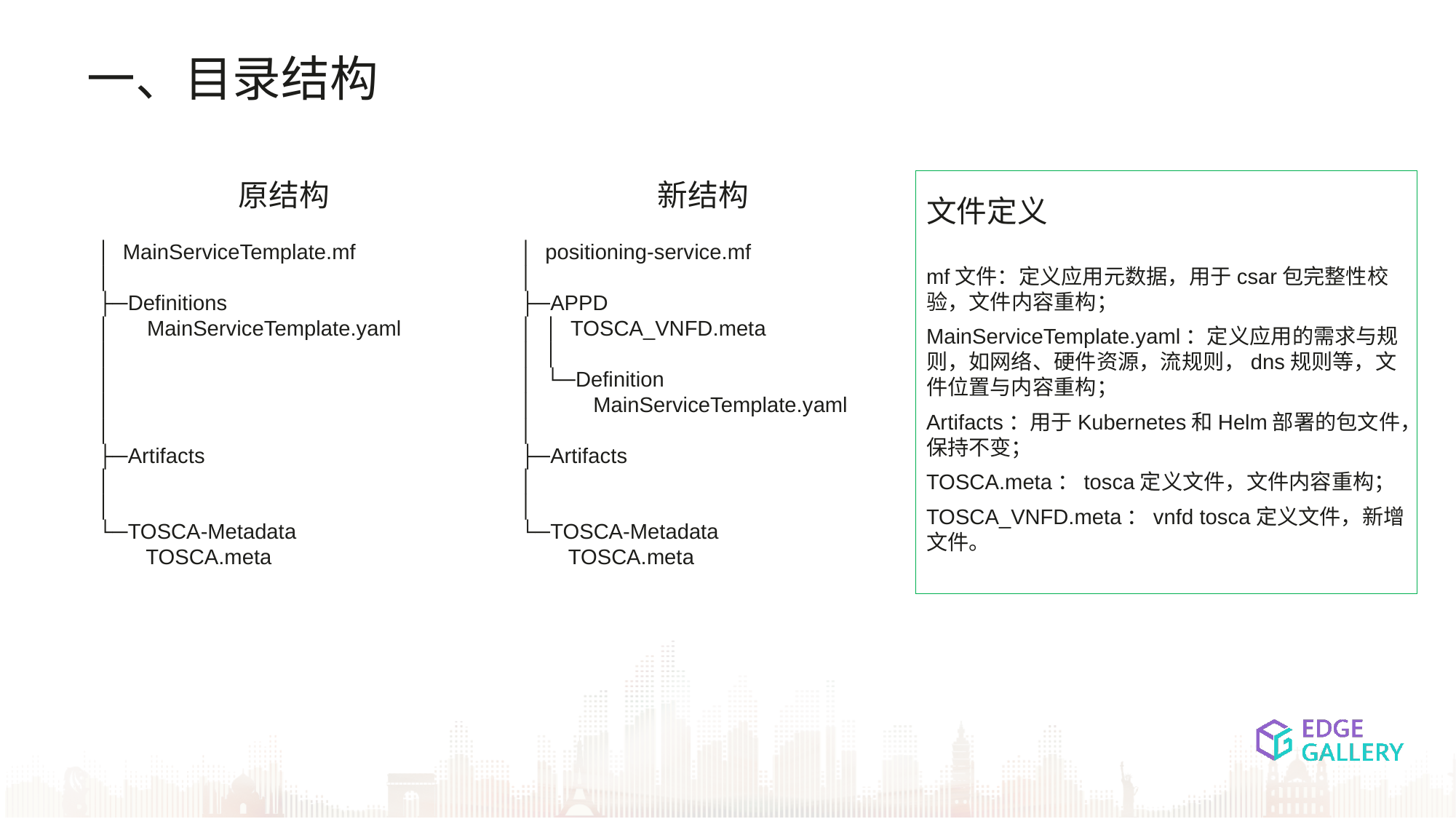

一、目录结构
原结构

│  MainServiceTemplate.mf
│
├─Definitions
│      MainServiceTemplate.yaml
│
│
│
│
├─Artifacts
│
│
└─TOSCA-Metadata
        TOSCA.meta

新结构

│  positioning-service.mf
│
├─APPD
│  │  TOSCA_VNFD.meta
│  │
│  └─Definition
│          MainServiceTemplate.yaml
│
├─Artifacts
│
│
└─TOSCA-Metadata
        TOSCA.meta

文件定义

mf文件：定义应用元数据，用于csar包完整性校验，文件内容重构；
MainServiceTemplate.yaml：定义应用的需求与规则，如网络、硬件资源，流规则，dns规则等，文件位置与内容重构；
Artifacts：用于Kubernetes和Helm部署的包文件，保持不变；
TOSCA.meta：tosca定义文件，文件内容重构；
TOSCA_VNFD.meta：vnfd tosca定义文件，新增文件。